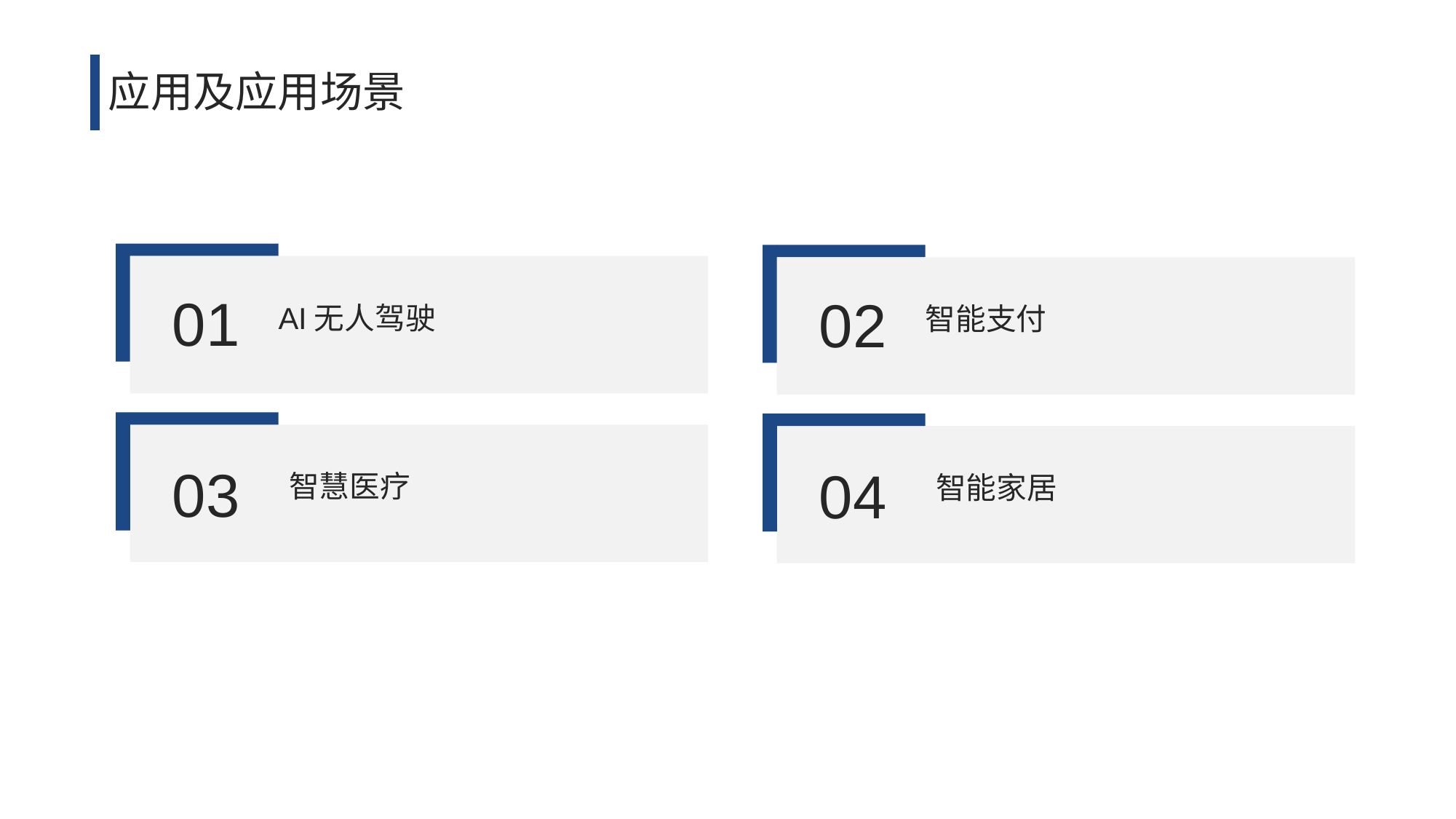

应用及应用场景

01
02
AI无人驾驶
智能支付

03
04
智慧医疗
智能家居